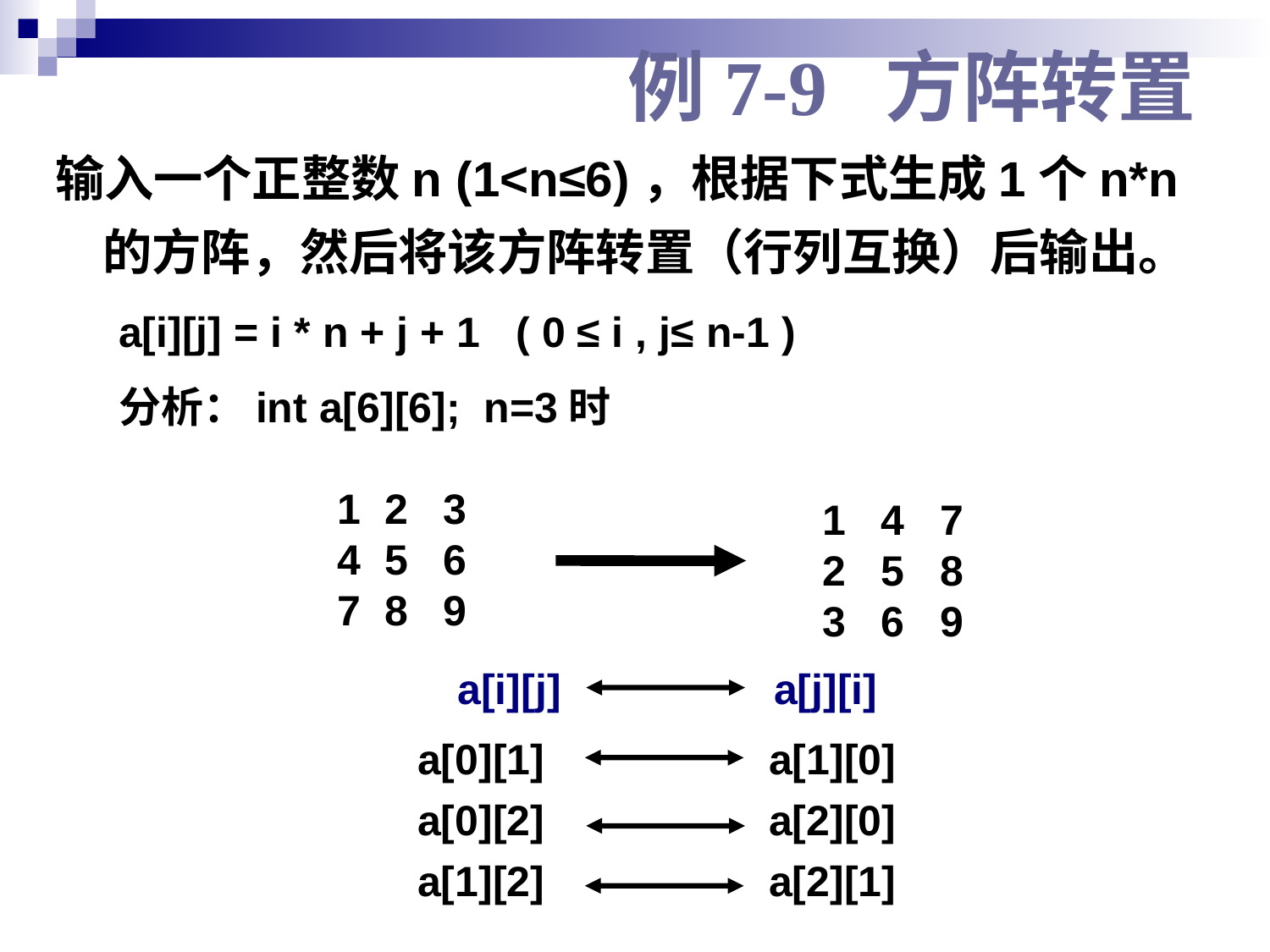

# 例7-9  方阵转置
输入一个正整数n (1<n≤6)，根据下式生成1个n*n的方阵，然后将该方阵转置（行列互换）后输出。
a[i][j] = i * n + j + 1   ( 0 ≤ i , j≤ n-1 )
分析：int a[6][6];  n=3时
1  2   3
4  5   6
7  8   9
1   4   7
2   5   8
3   6   9

a[i][j]                  a[j][i]

a[0][1]                   a[1][0]
a[0][2]                   a[2][0]
a[1][2]                   a[2][1]